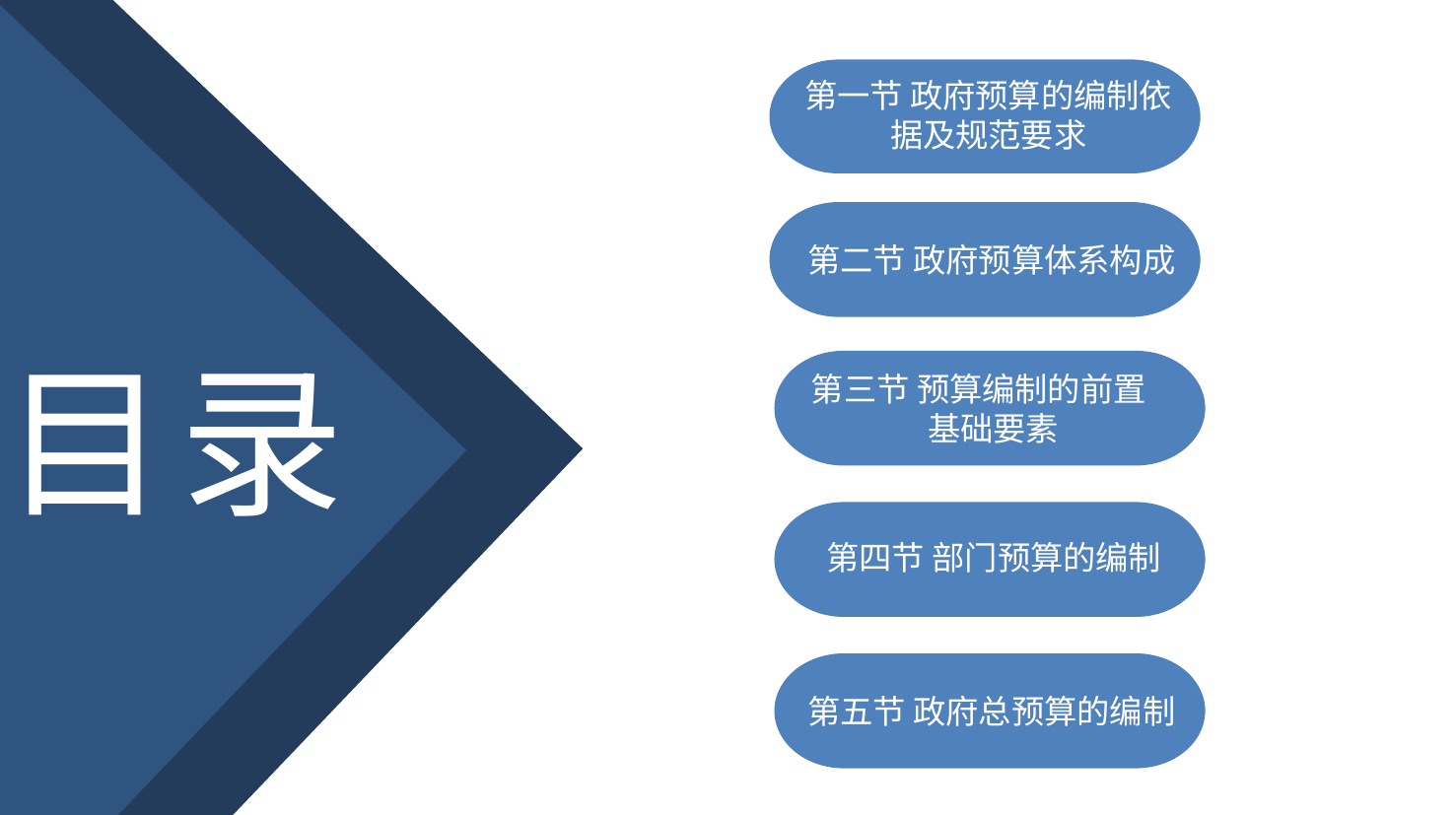

第一节 政府预算的编制依据及规范要求

第二节 政府预算体系构成
目录
第三节 预算编制的前置     基础要素

第四节 部门预算的编制

第五节 政府总预算的编制